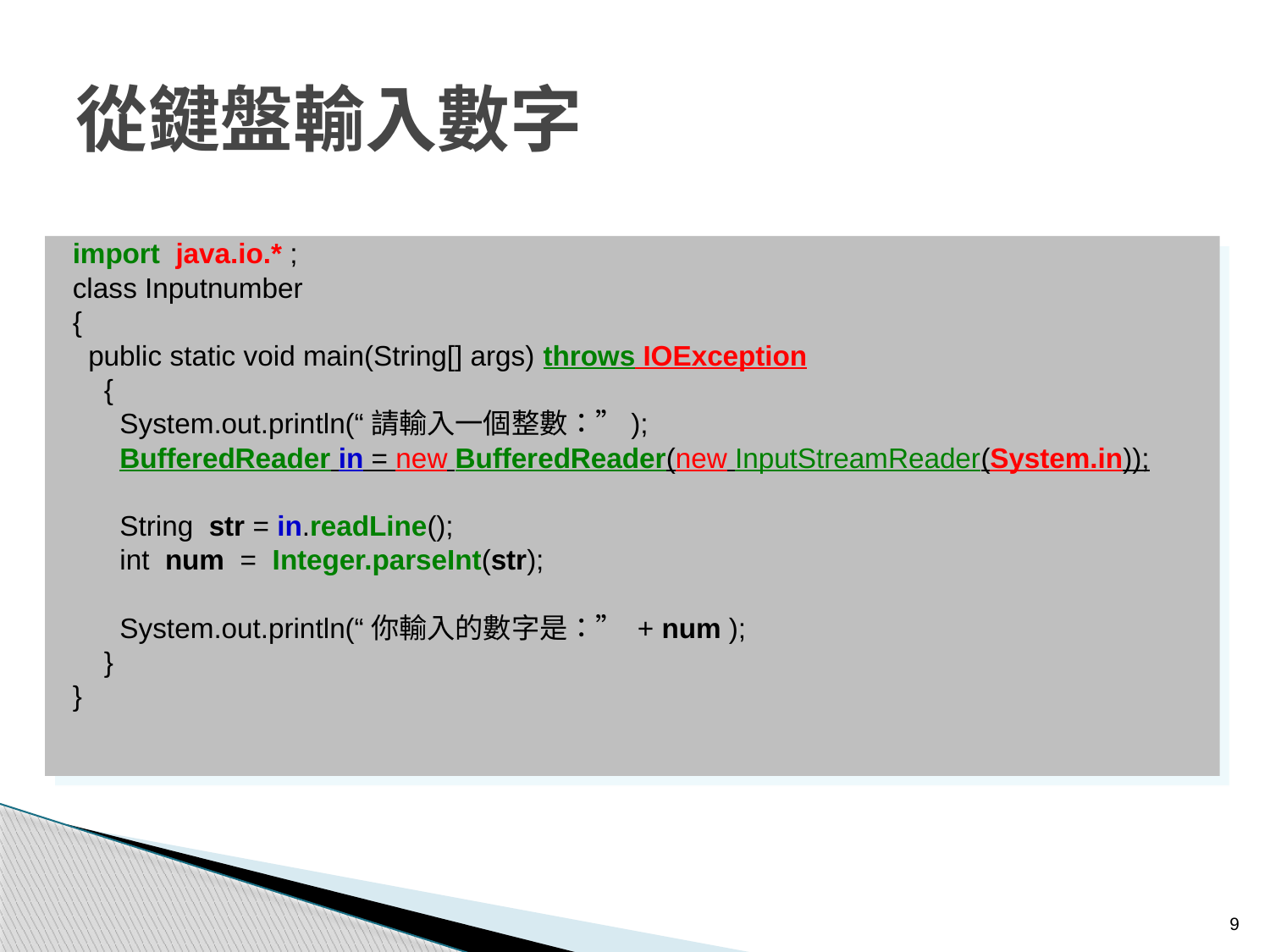

# 從鍵盤輸入數字
import  java.io.* ;
class Inputnumber
{
  public static void main(String[] args) throws IOException
    {
      System.out.println(“請輸入一個整數：”);
      BufferedReader in = new BufferedReader(new InputStreamReader(System.in));

      String  str = in.readLine();
      int  num  =  Integer.parseInt(str);

      System.out.println(“你輸入的數字是：” + num );
    }
}
9